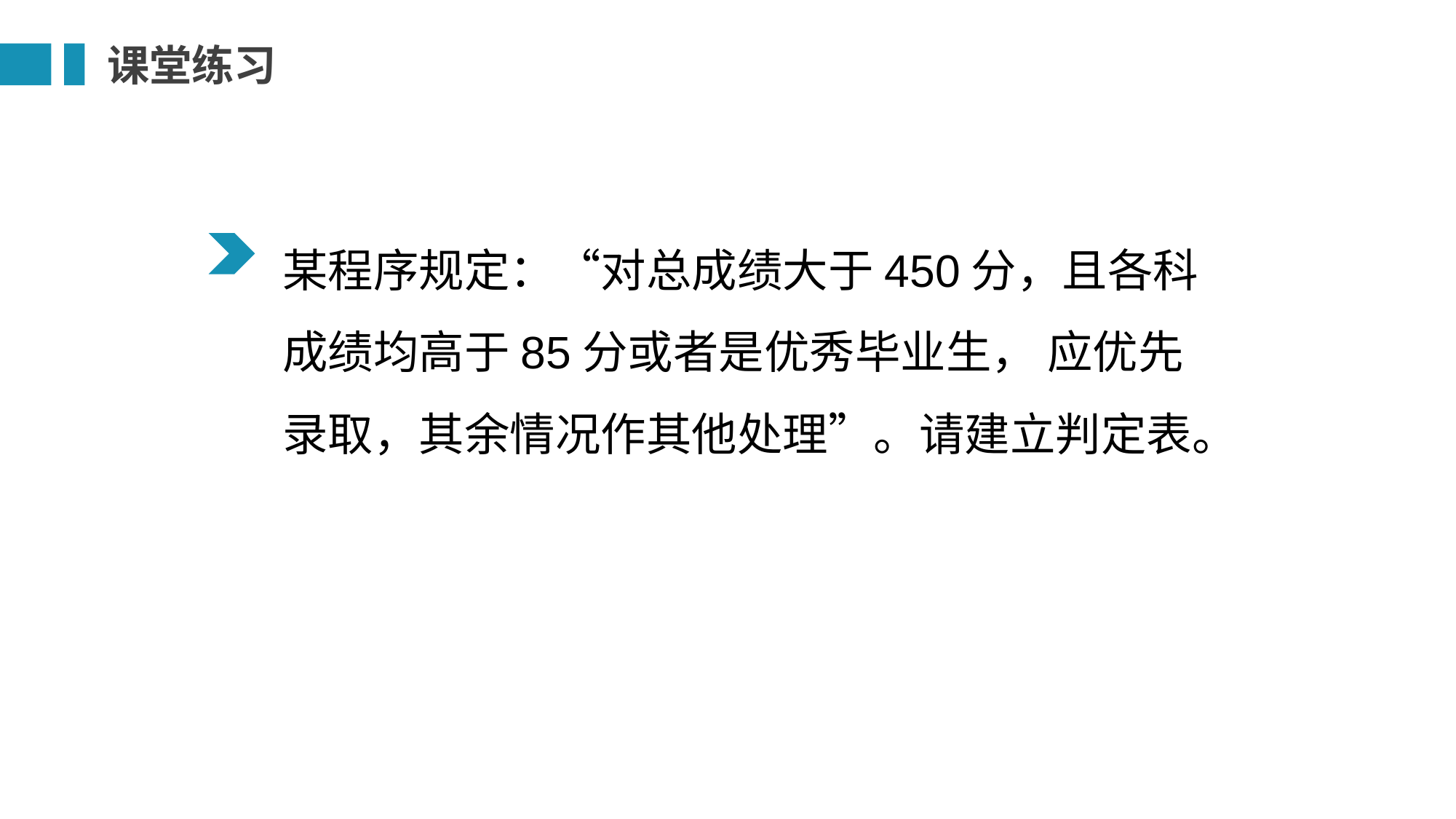

课堂练习

某程序规定：“对总成绩大于450分，且各科成绩均高于85分或者是优秀毕业生， 应优先录取，其余情况作其他处理”。请建立判定表。

92